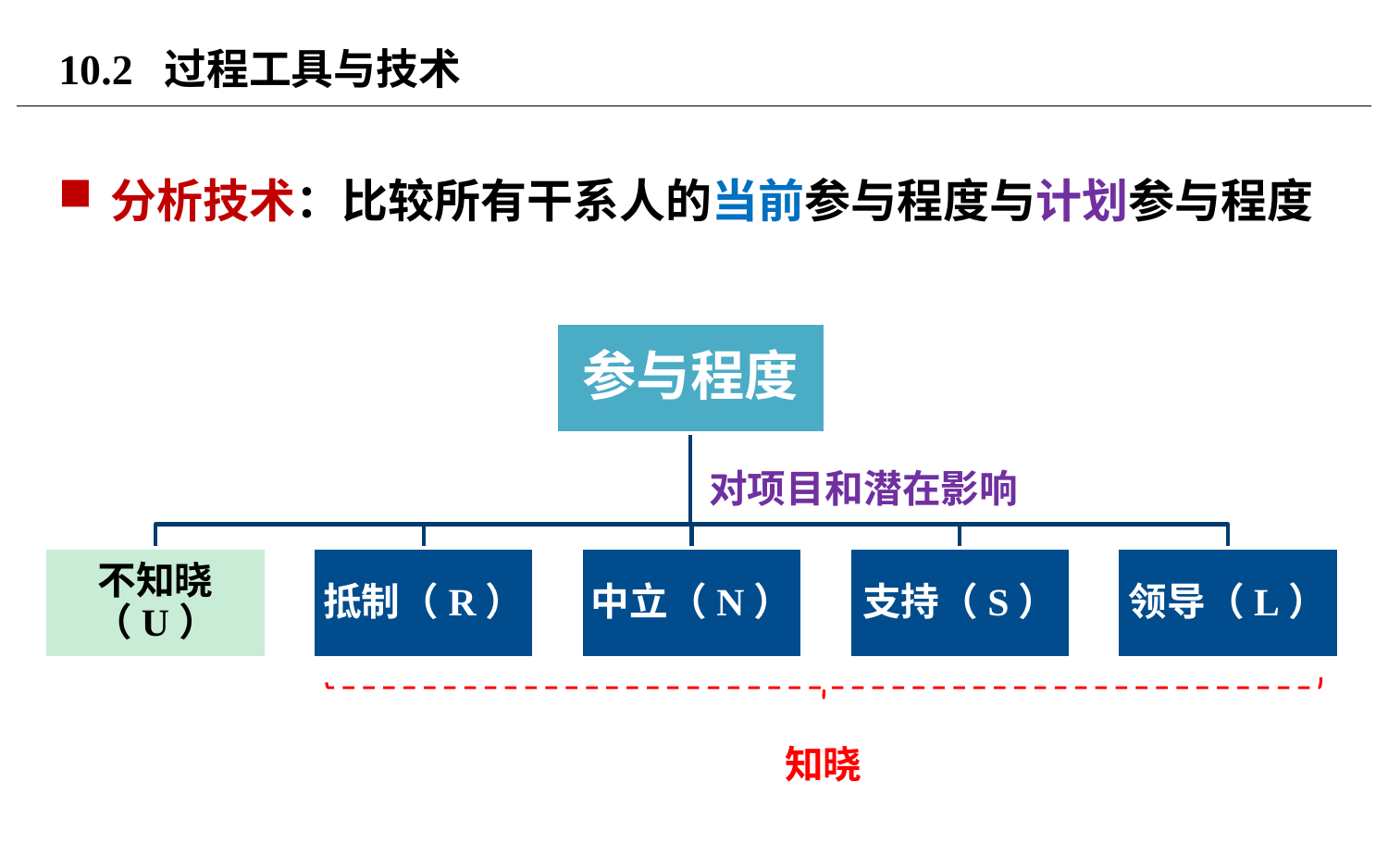

# 10.2  过程工具与技术
分析技术：比较所有干系人的当前参与程度与计划参与程度

参与程度
不知晓（U）
抵制（R）
中立（N）
支持（S）
领导（L）
对项目和潜在影响
知晓